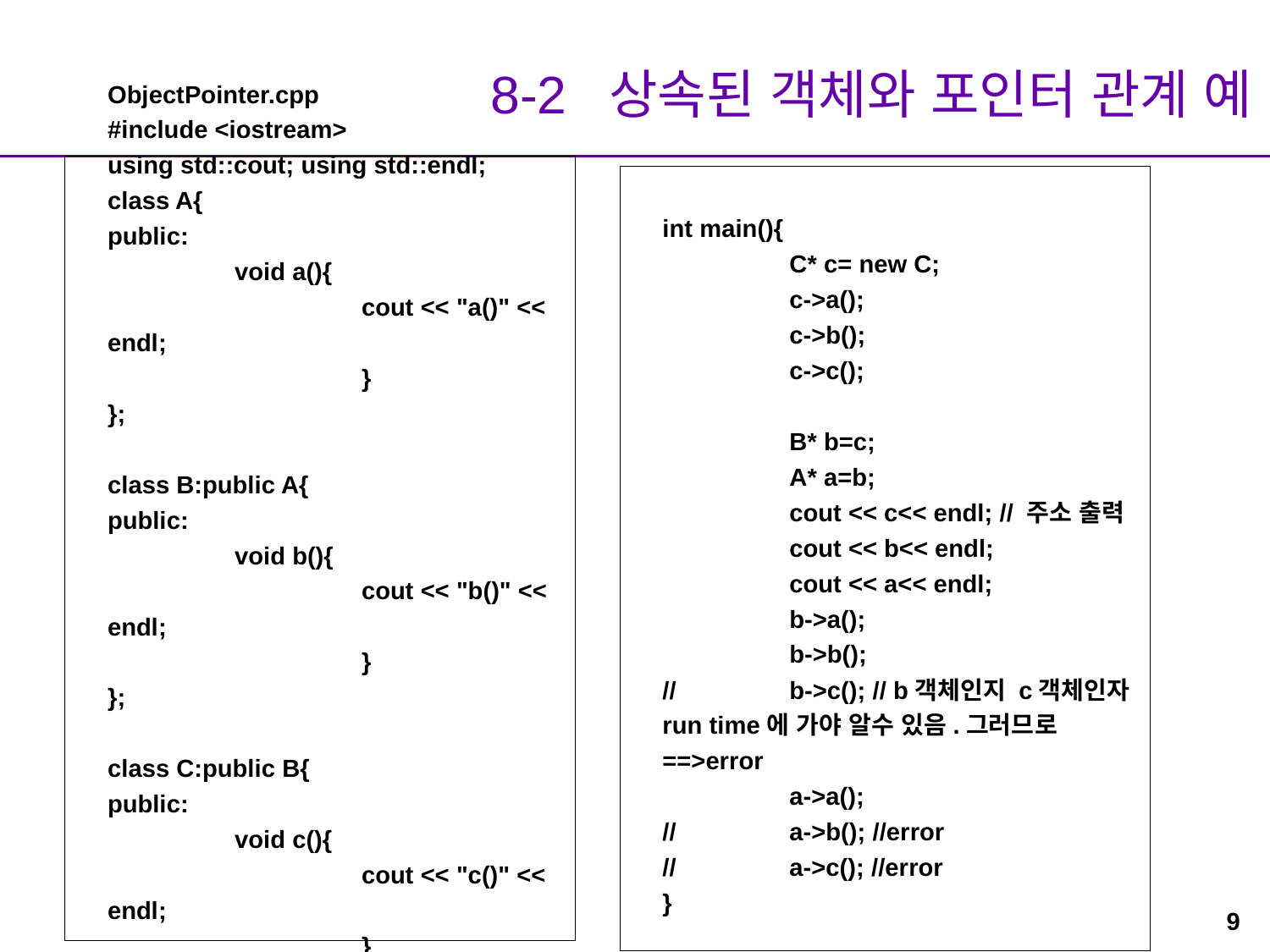

# 8-2  상속된 객체와 포인터 관계 예
ObjectPointer.cpp
#include <iostream>
using std::cout; using std::endl;
class A{
public:
	void a(){
		cout << "a()" << endl;
		}
};

class B:public A{
public:
	void b(){
		cout << "b()" << endl;
		}
};

class C:public B{
public:
	void c(){
		cout << "c()" << endl;
		}
};

int main(){
	C* c= new C;
	c->a();
	c->b();
	c->c();

	B* b=c;
	A* a=b;
	cout << c<< endl; // 주소 출력
	cout << b<< endl;
	cout << a<< endl;
	b->a();
	b->b();
//	b->c(); // b객체인지 c객체인자 run time에 가야 알수 있음.그러므로 ==>error
	a->a();
//	a->b(); //error
//	a->c(); //error
}
9